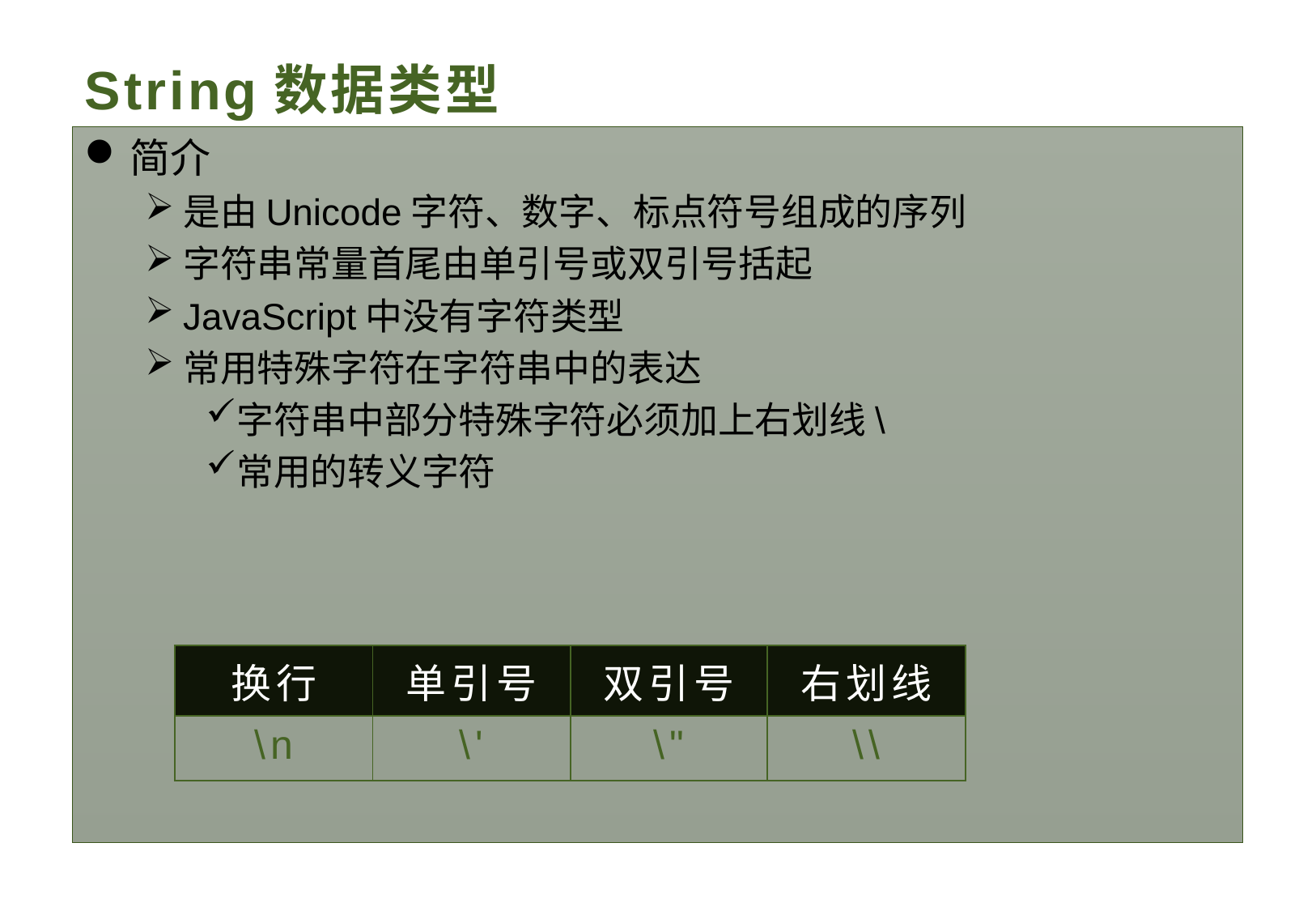

# String数据类型
简介
是由Unicode字符、数字、标点符号组成的序列
字符串常量首尾由单引号或双引号括起
JavaScript中没有字符类型
常用特殊字符在字符串中的表达
字符串中部分特殊字符必须加上右划线\
常用的转义字符
| 换行 | 单引号 | 双引号 | 右划线 |
| --- | --- | --- | --- |
| \n | \' | \" | \\ |